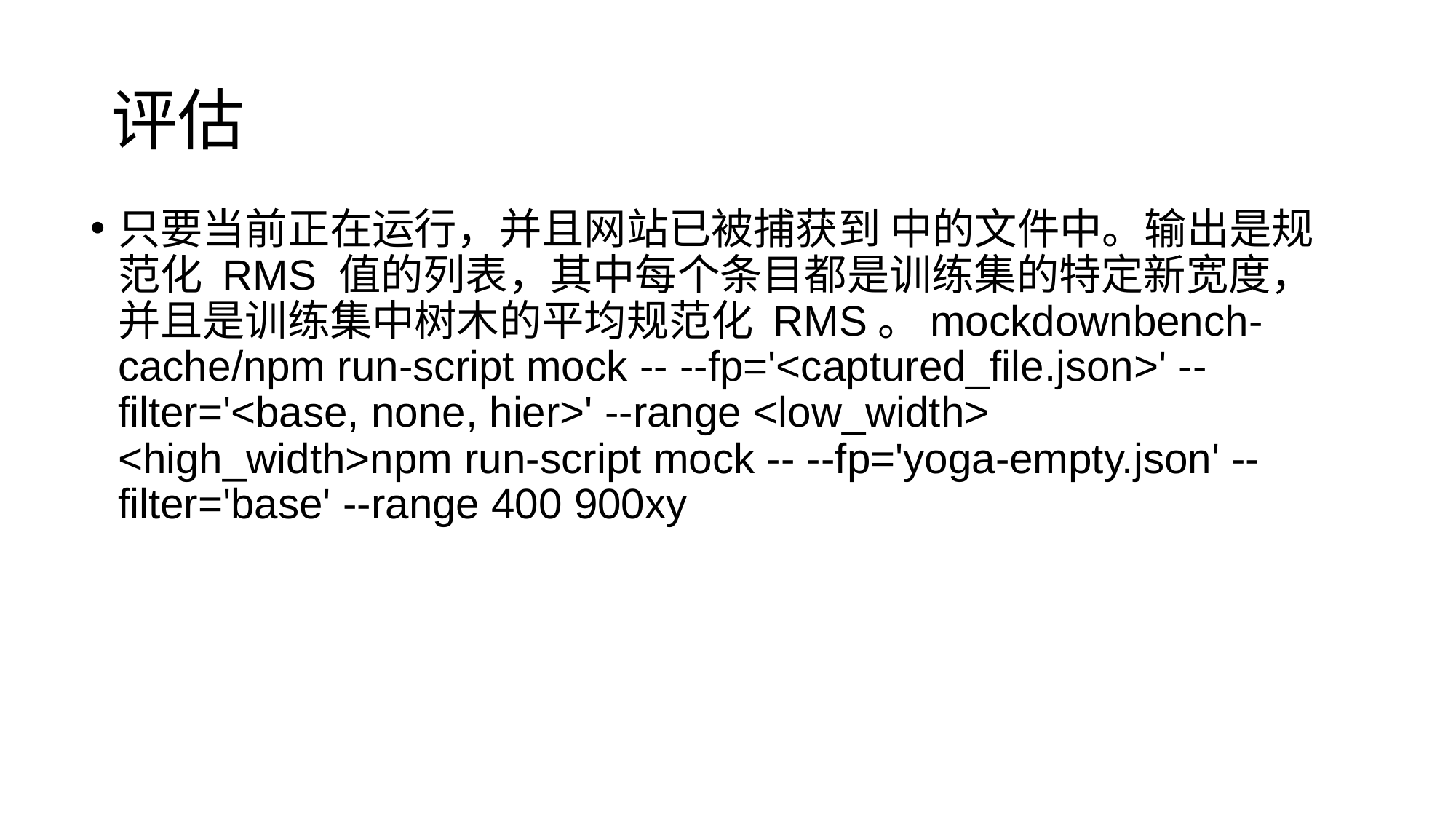

# 评估
只要当前正在运行，并且网站已被捕获到 中的文件中。输出是规范化 RMS 值的列表，其中每个条目都是训练集的特定新宽度，并且是训练集中树木的平均规范化 RMS。mockdownbench-cache/npm run-script mock -- --fp='<captured_file.json>' --filter='<base, none, hier>' --range <low_width> <high_width>npm run-script mock -- --fp='yoga-empty.json' --filter='base' --range 400 900xy